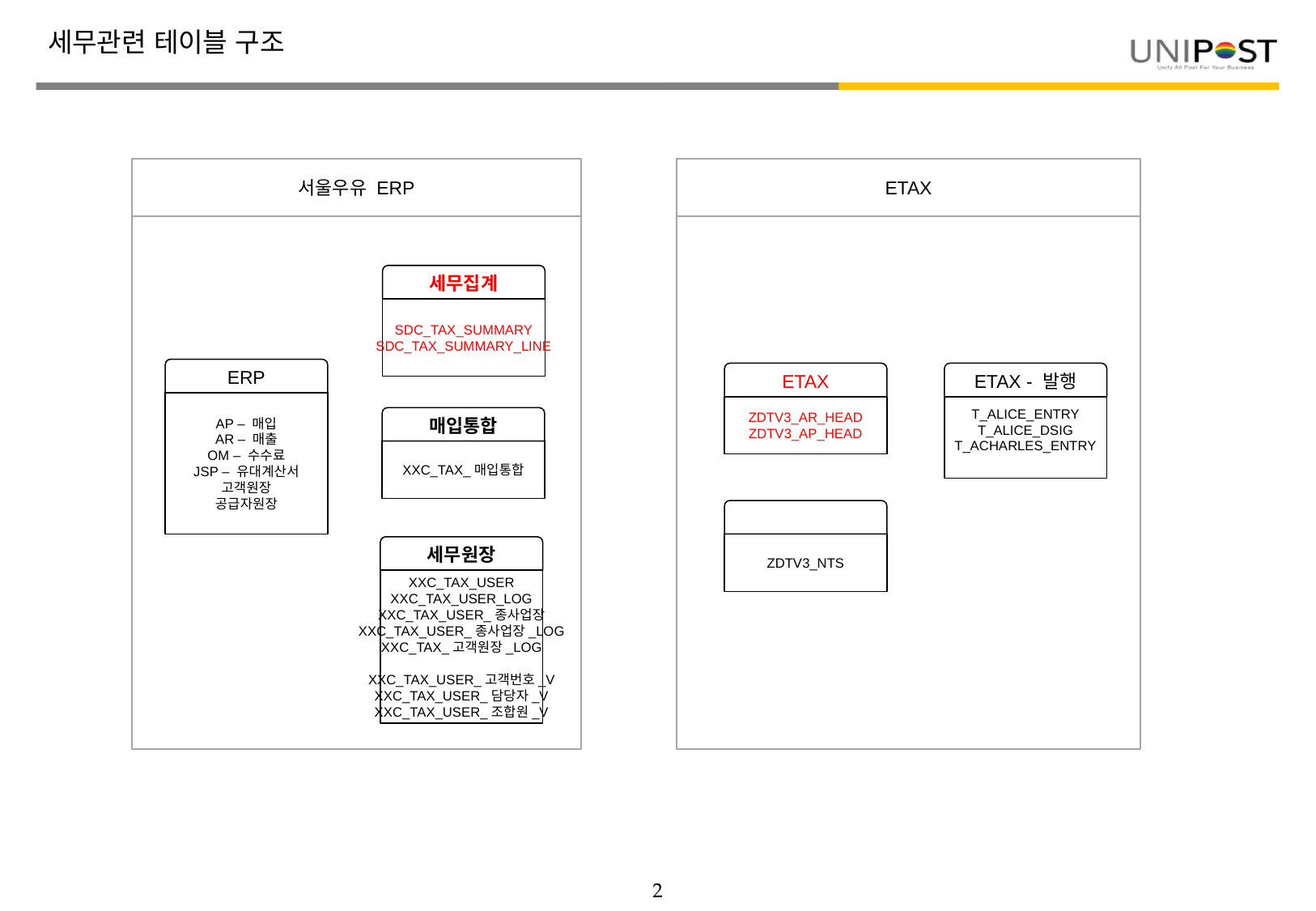

세무관련 테이블 구조
서울우유 ERP
ETAX

세무집계
SDC_TAX_SUMMARY
SDC_TAX_SUMMARY_LINE
ERP
ETAX
ETAX - 발행
AP – 매입
AR – 매출
OM – 수수료
JSP – 유대계산서
고객원장
공급자원장
T_ALICE_ENTRY
T_ALICE_DSIG
T_ACHARLES_ENTRY

ZDTV3_AR_HEAD
ZDTV3_AP_HEAD
매입통합
XXC_TAX_매입통합

ZDTV3_NTS
세무원장
XXC_TAX_USER
XXC_TAX_USER_LOG
XXC_TAX_USER_종사업장
XXC_TAX_USER_종사업장_LOG
XXC_TAX_고객원장_LOG

XXC_TAX_USER_고객번호_V
XXC_TAX_USER_담당자_V
XXC_TAX_USER_조합원_V